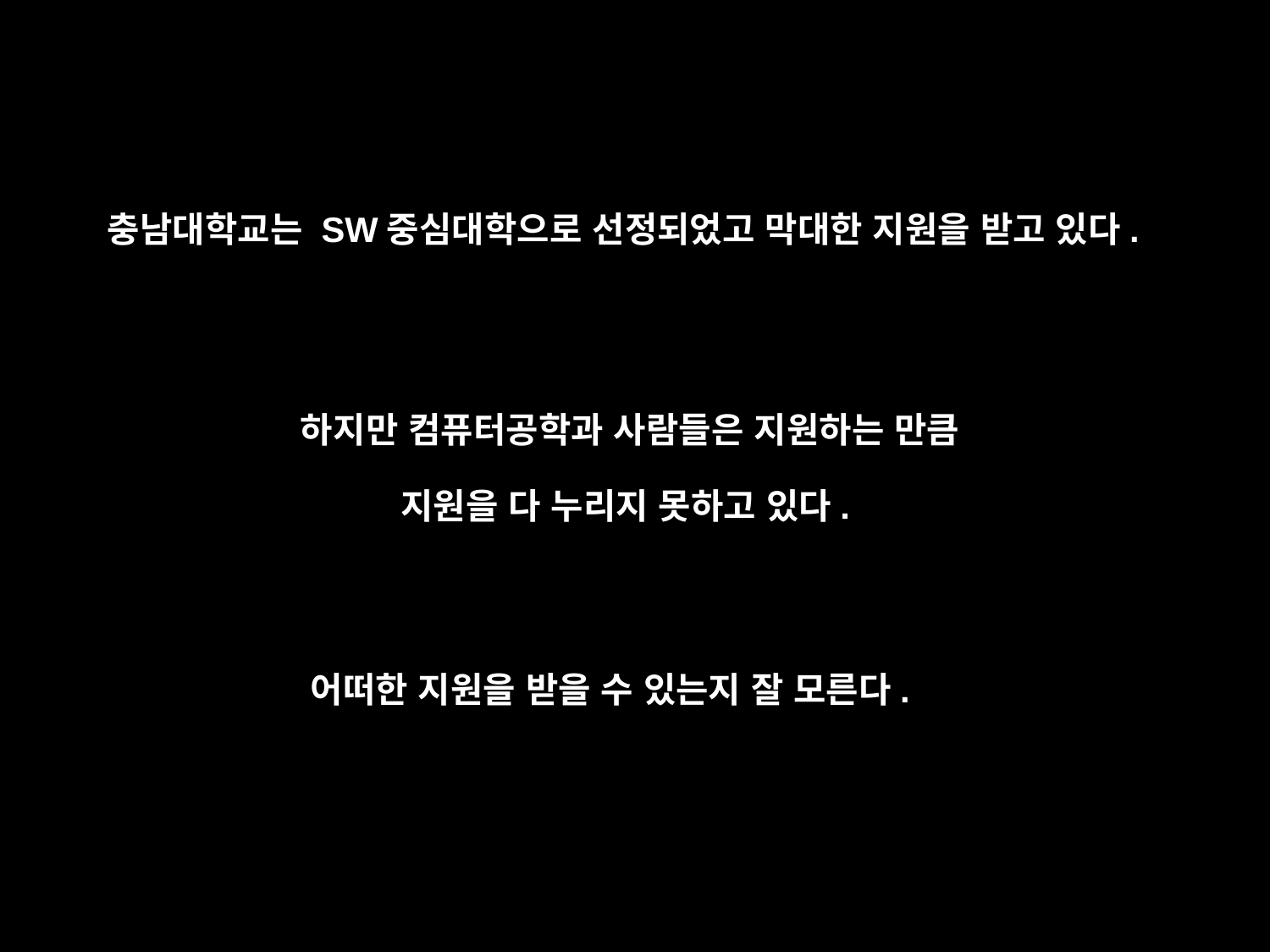

# 충남대학교는 SW중심대학으로 선정되었고 막대한 지원을 받고 있다.
하지만 컴퓨터공학과 사람들은 지원하는 만큼

지원을 다 누리지 못하고 있다.
어떠한 지원을 받을 수 있는지 잘 모른다.